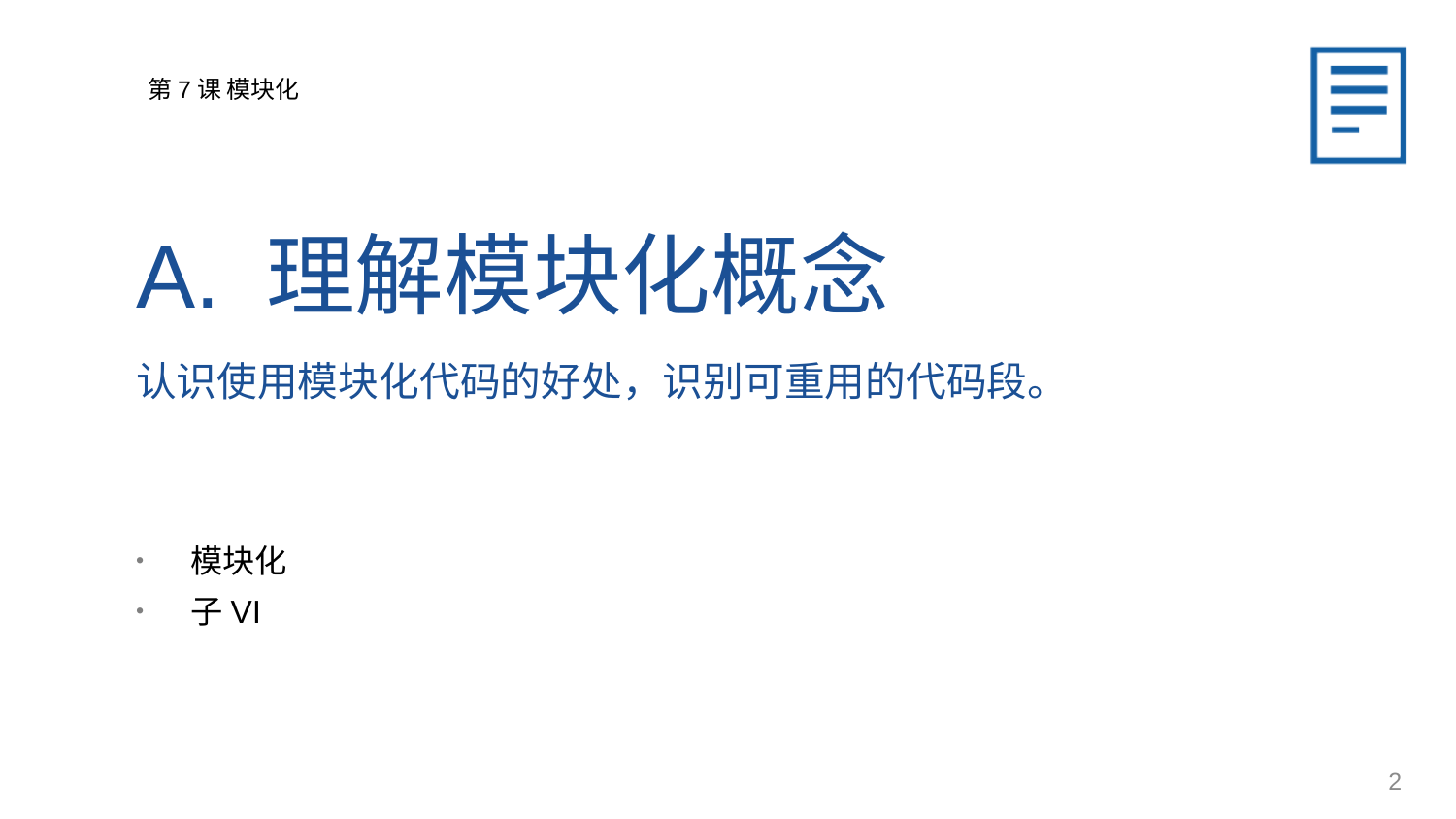

A. 理解模块化概念
认识使用模块化代码的好处，识别可重用的代码段。
模块化
子VI
2